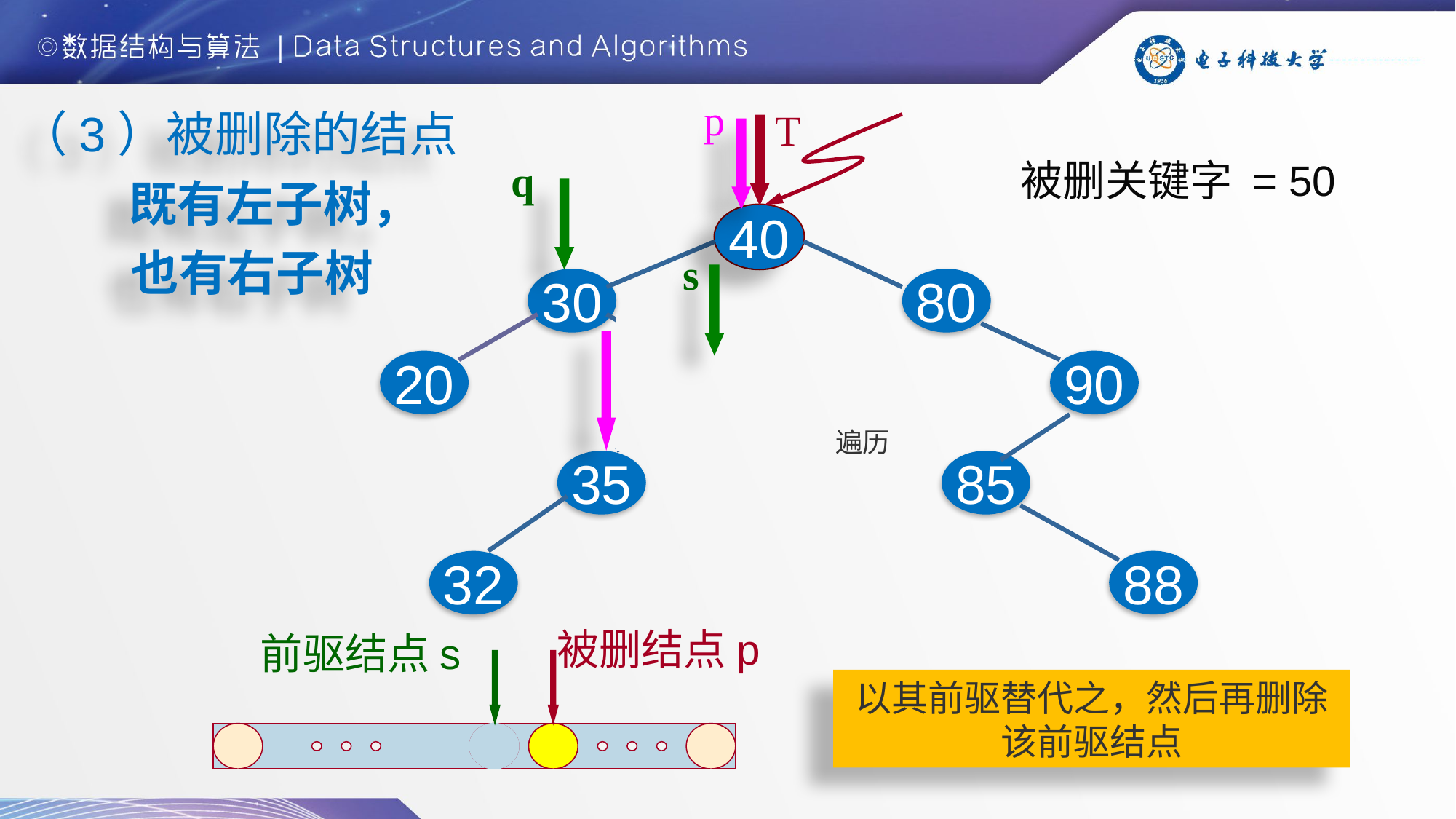

（3）被删除的结点
         既有左子树，
         也有右子树
p
T

被删关键字 = 50
q

50
40

s

30
80

20
40
40
90

遍历
35
85

32
88
被删结点p
前驱结点s

以其前驱替代之，然后再删除该前驱结点